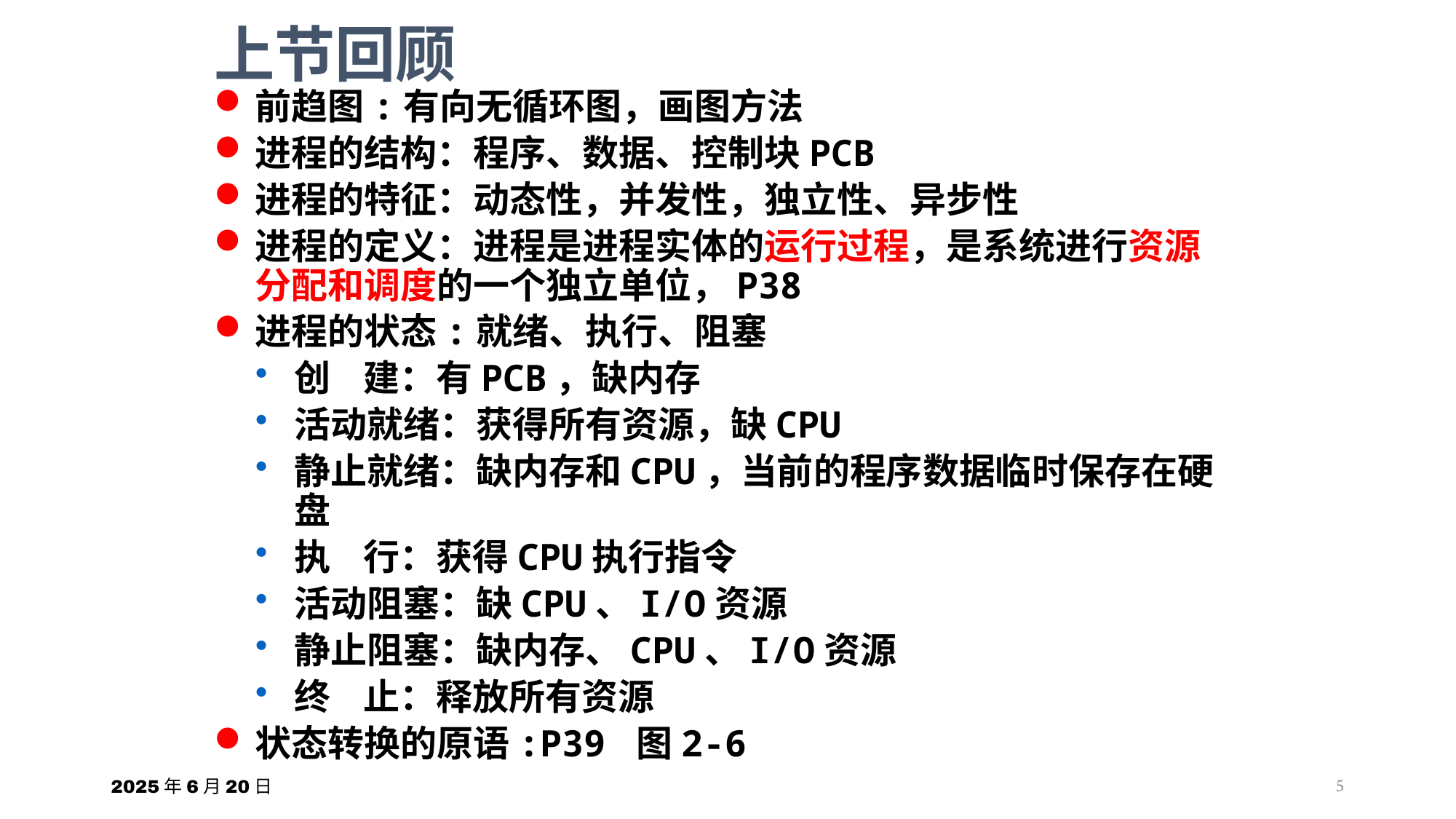

上节回顾
前趋图:有向无循环图，画图方法
进程的结构：程序、数据、控制块PCB
进程的特征：动态性，并发性，独立性、异步性
进程的定义：进程是进程实体的运行过程，是系统进行资源分配和调度的一个独立单位，P38
进程的状态:就绪、执行、阻塞
创    建：有PCB，缺内存
活动就绪：获得所有资源，缺CPU
静止就绪：缺内存和CPU，当前的程序数据临时保存在硬盘
执    行：获得CPU执行指令
活动阻塞：缺CPU、I/O资源
静止阻塞：缺内存、CPU、I/O资源
终    止：释放所有资源
状态转换的原语:P39 图2-6
2025年6月20日
5